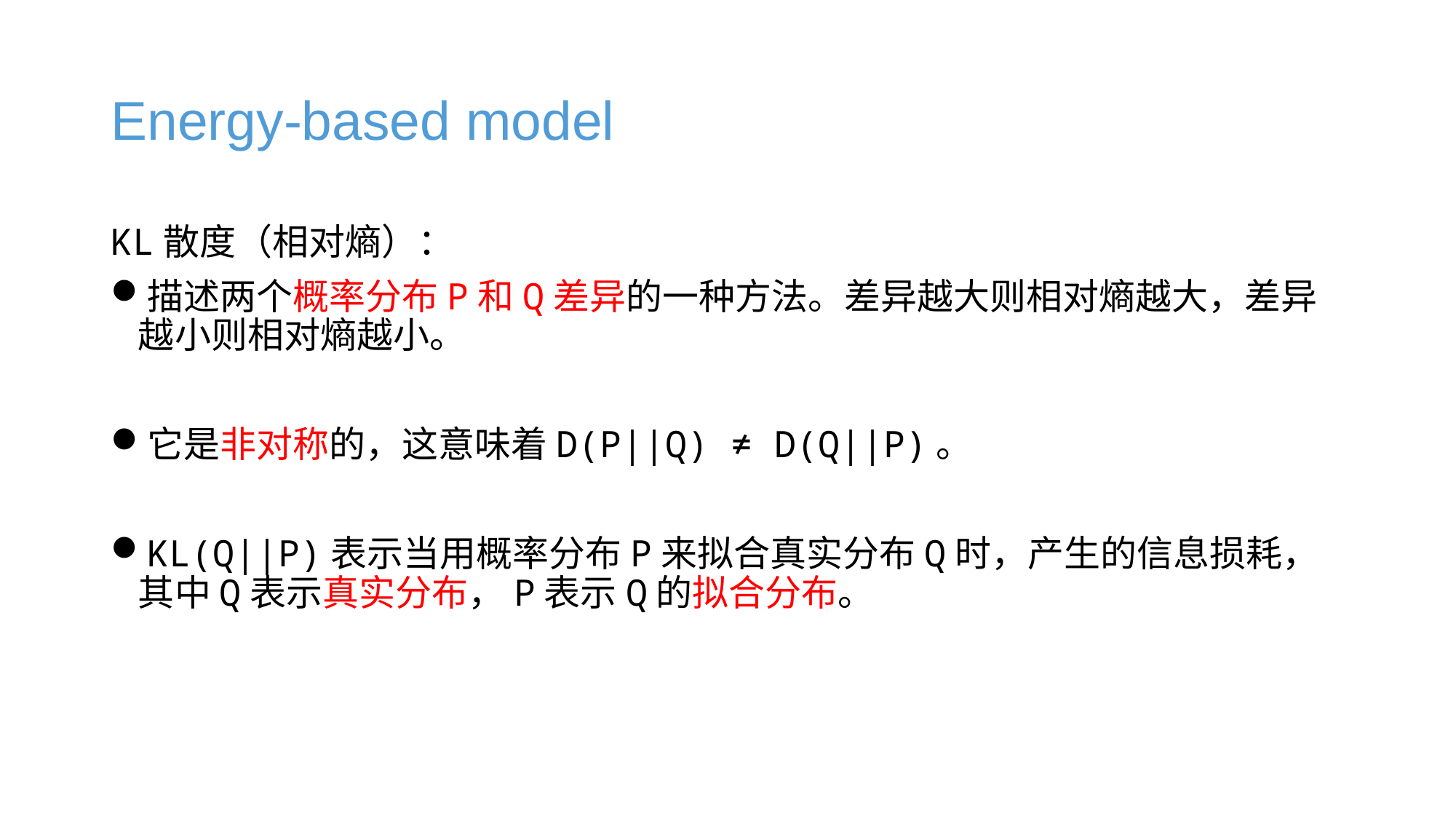

# Energy-based model
KL散度（相对熵）：
描述两个概率分布P和Q差异的一种方法。差异越大则相对熵越大，差异越小则相对熵越小。

它是非对称的，这意味着D(P||Q) ≠ D(Q||P)。

KL(Q||P)表示当用概率分布P来拟合真实分布Q时，产生的信息损耗，其中Q表示真实分布，P表示Q的拟合分布。